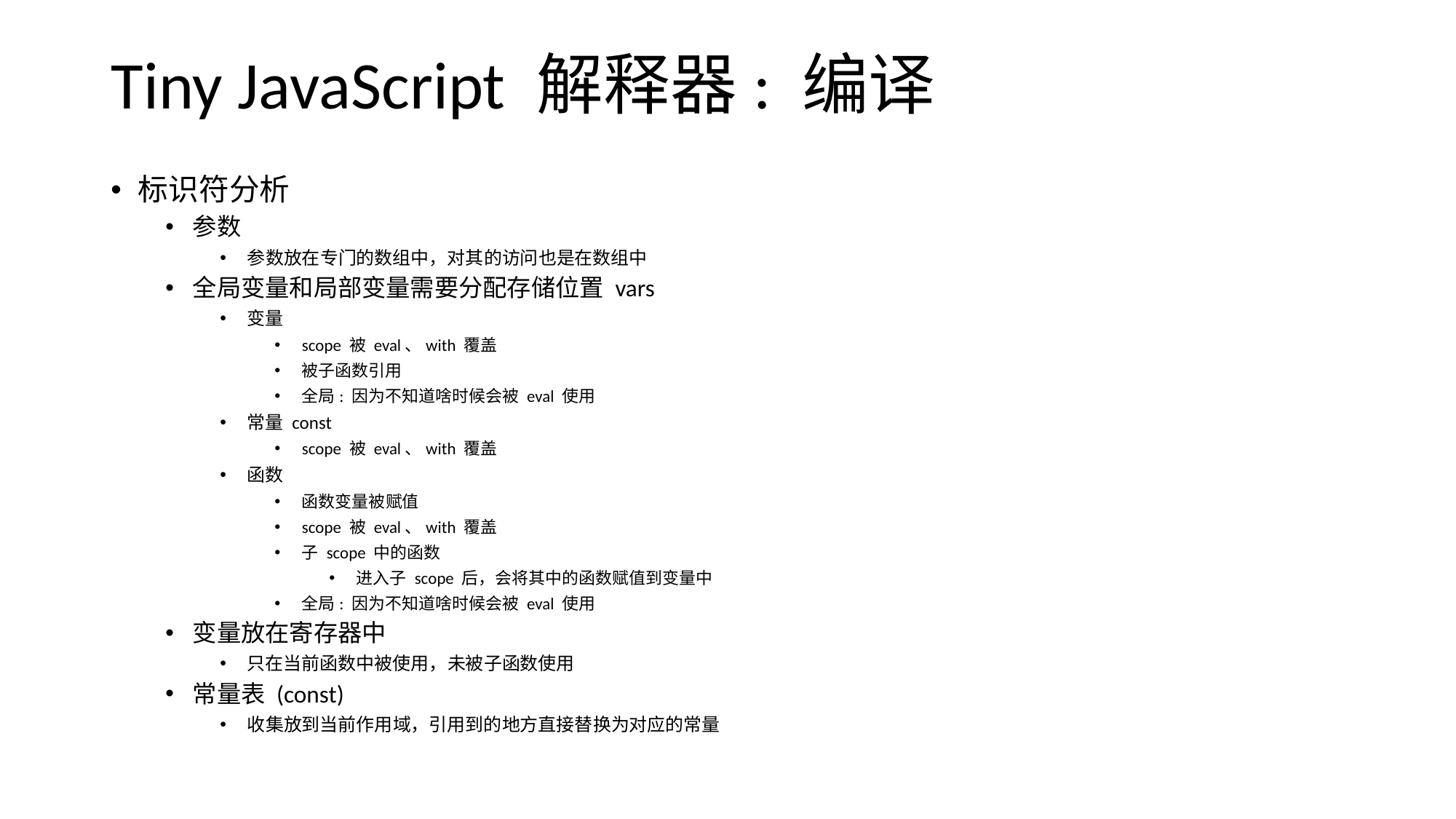

# Tiny JavaScript 解释器: 编译
标识符分析
参数
参数放在专门的数组中，对其的访问也是在数组中
全局变量和局部变量需要分配存储位置 vars
变量
scope 被 eval、with 覆盖
被子函数引用
全局: 因为不知道啥时候会被 eval 使用
常量 const
scope 被 eval、with 覆盖
函数
函数变量被赋值
scope 被 eval、with 覆盖
子 scope 中的函数
进入子 scope 后，会将其中的函数赋值到变量中
全局: 因为不知道啥时候会被 eval 使用
变量放在寄存器中
只在当前函数中被使用，未被子函数使用
常量表 (const)
收集放到当前作用域，引用到的地方直接替换为对应的常量